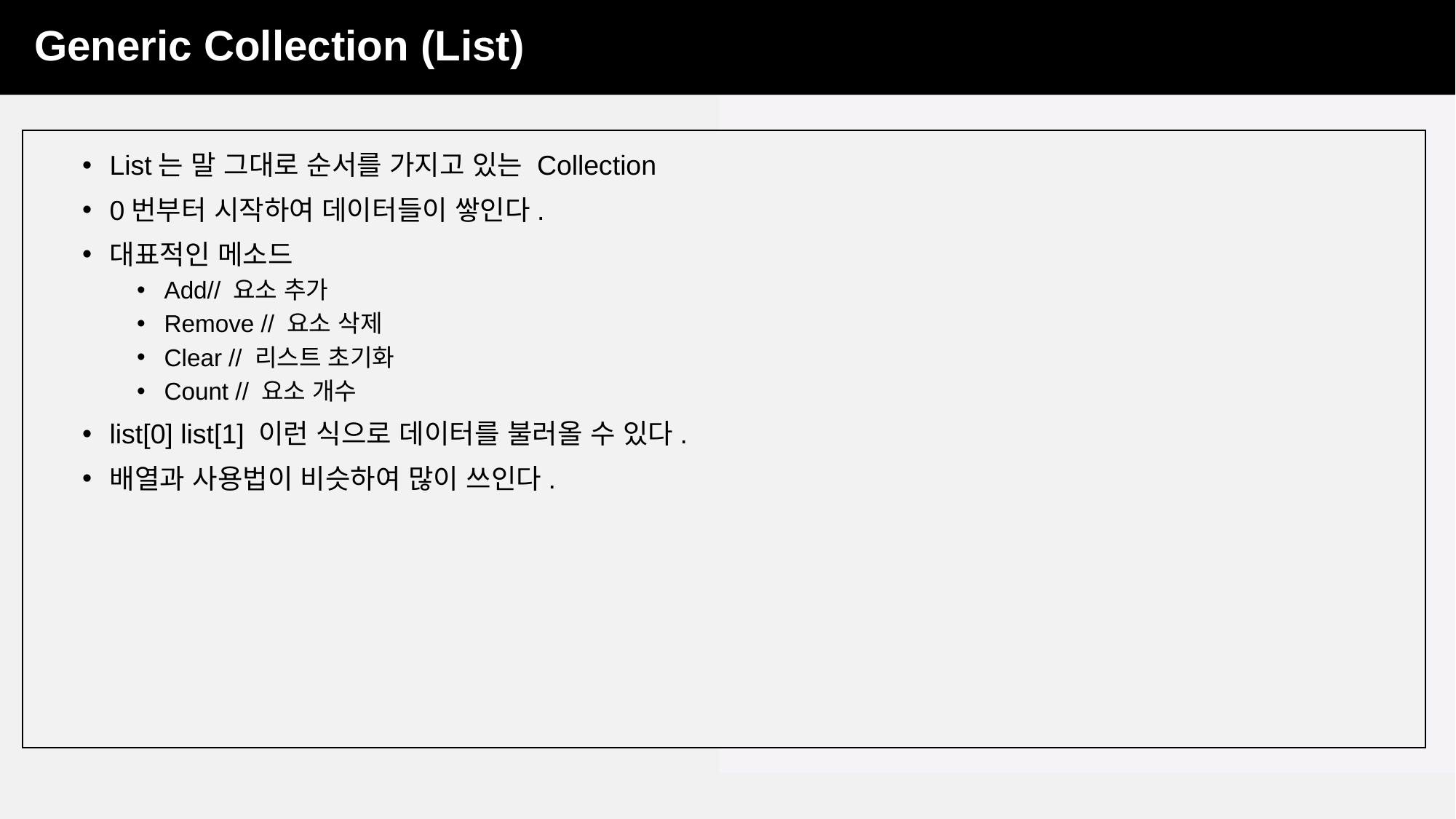

Generic Collection (List)
List는 말 그대로 순서를 가지고 있는 Collection
0번부터 시작하여 데이터들이 쌓인다.
대표적인 메소드
Add// 요소 추가
Remove // 요소 삭제
Clear // 리스트 초기화
Count // 요소 개수
list[0] list[1] 이런 식으로 데이터를 불러올 수 있다.
배열과 사용법이 비슷하여 많이 쓰인다.